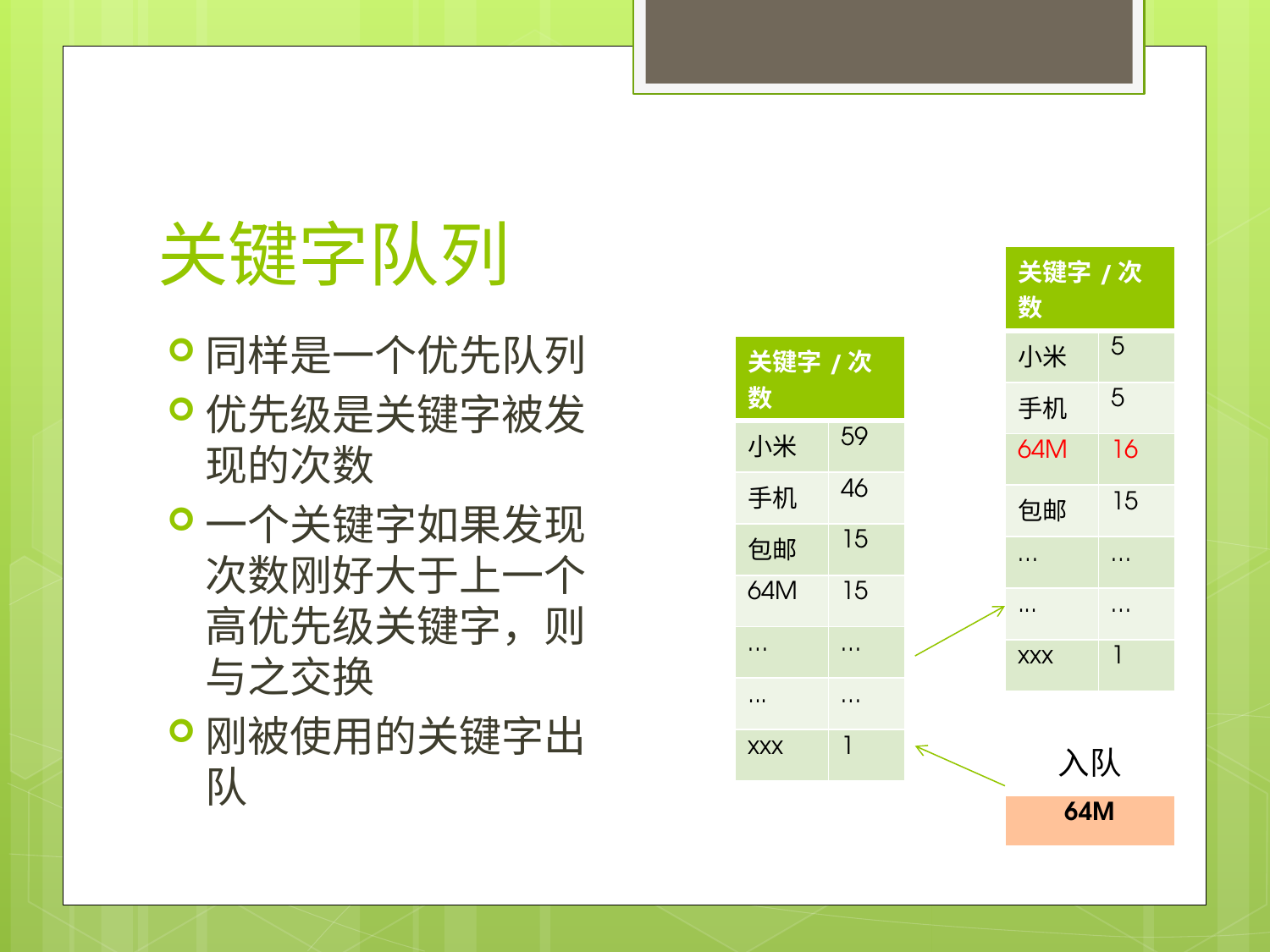

# 关键字队列
| 关键字/次数 |  |
| --- | --- |
| 小米 | 5 |
| 手机 | 5 |
| 64M | 16 |
| 包邮 | 15 |
| … | … |
| ... | … |
| xxx | 1 |
同样是一个优先队列
优先级是关键字被发现的次数
一个关键字如果发现次数刚好大于上一个高优先级关键字，则与之交换
刚被使用的关键字出队
| 关键字/次数 |  |
| --- | --- |
| 小米 | 59 |
| 手机 | 46 |
| 包邮 | 15 |
| 64M | 15 |
| … | … |
| ... | … |
| xxx | 1 |
入队
| 64M |
| --- |